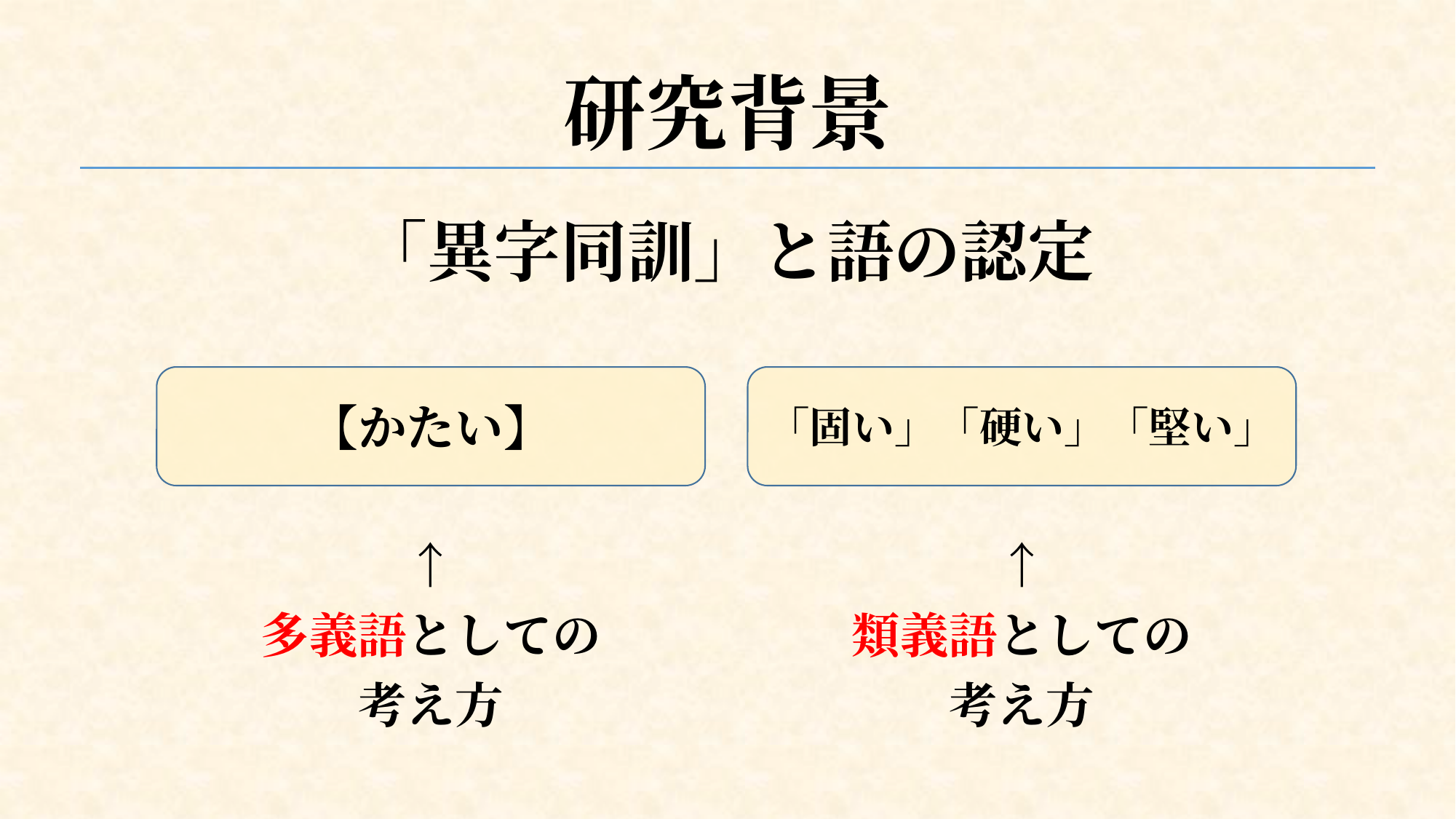

研究背景
「異字同訓」と語の認定
【かたい】
「固い」「硬い」「堅い」
↑
多義語としての
考え方
↑
類義語としての
考え方